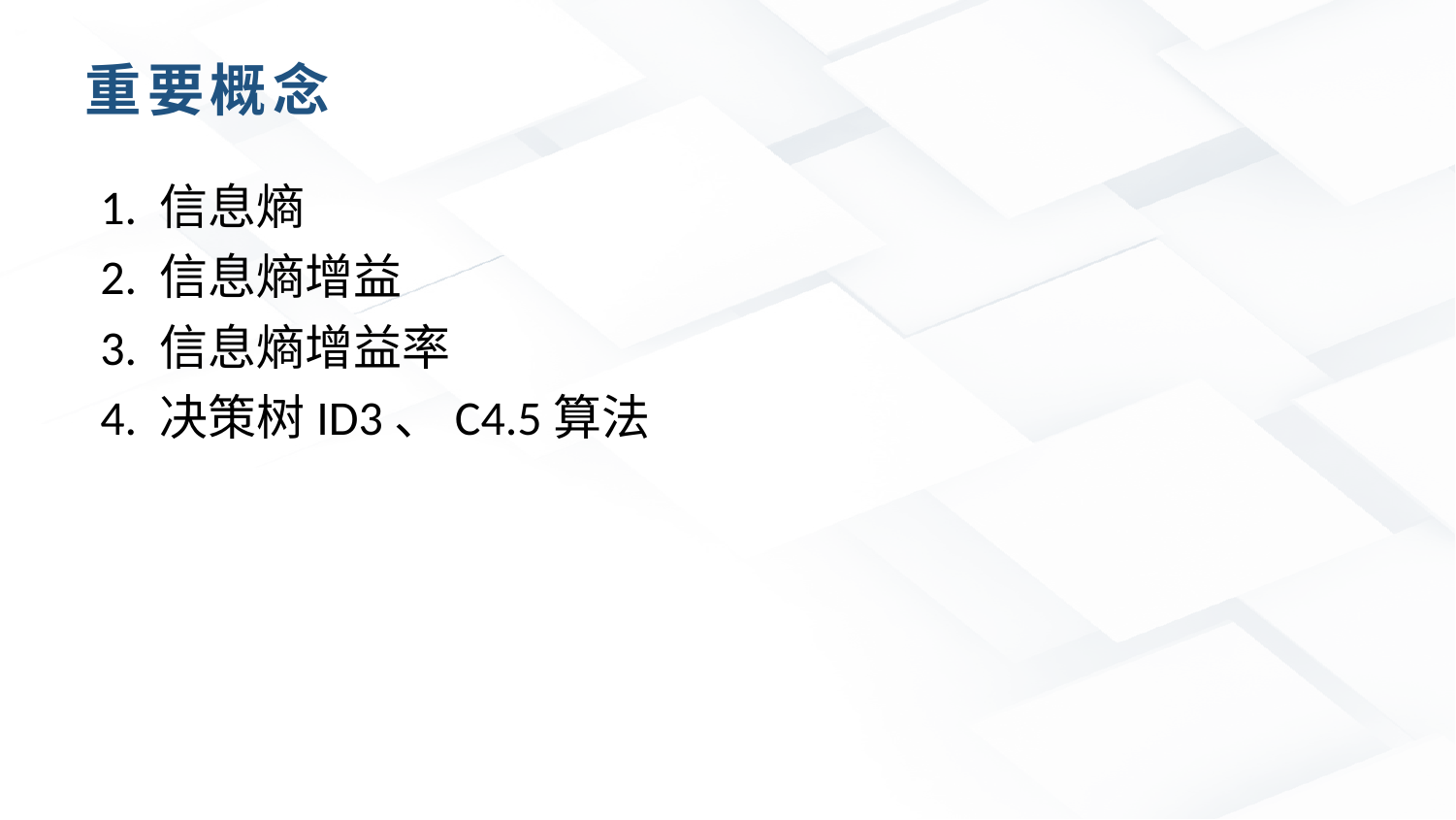

重要概念
1. 信息熵
2. 信息熵增益
3. 信息熵增益率
4. 决策树ID3、C4.5算法